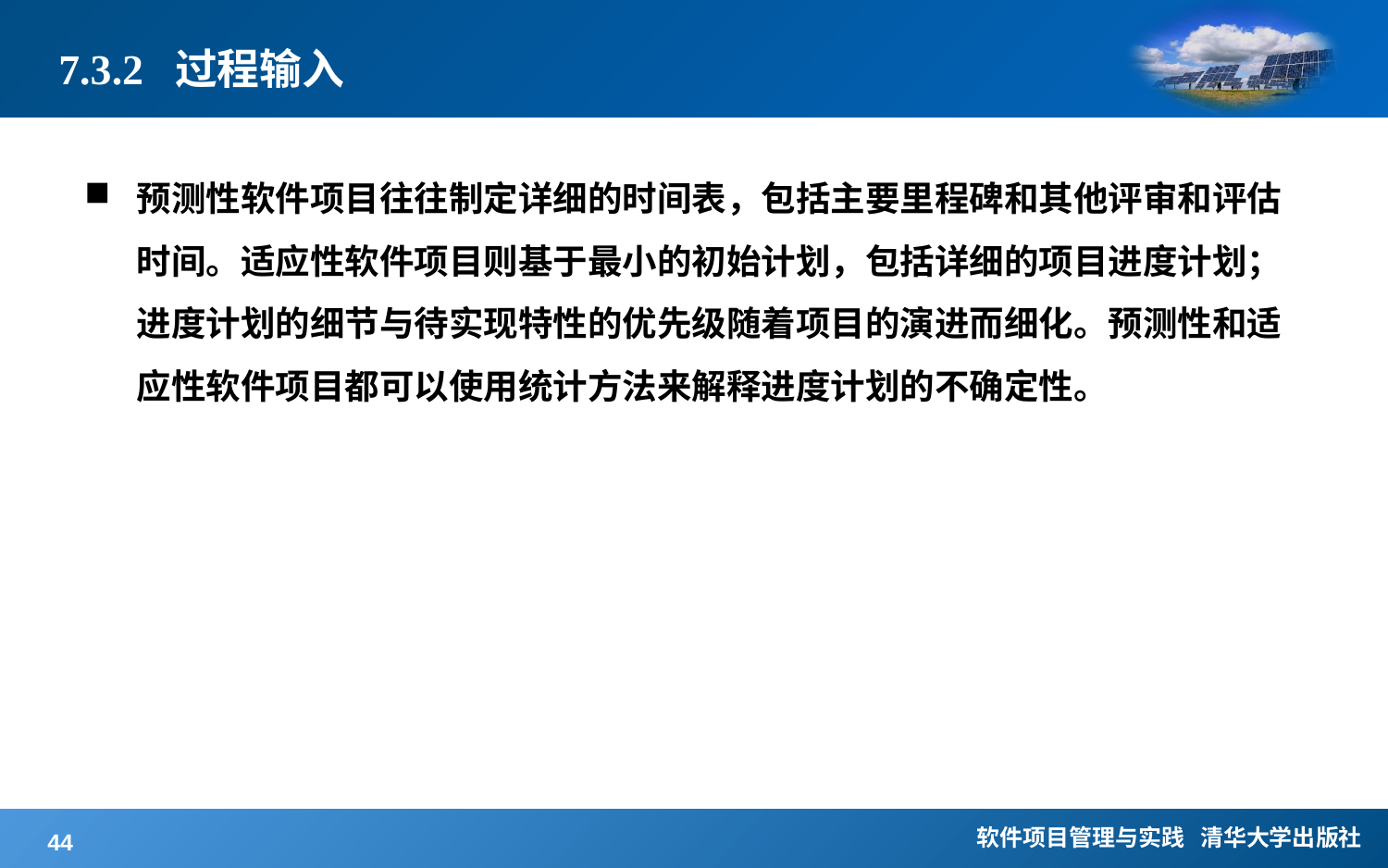

# 7.3.2  过程输入
预测性软件项目往往制定详细的时间表，包括主要里程碑和其他评审和评估时间。适应性软件项目则基于最小的初始计划，包括详细的项目进度计划；进度计划的细节与待实现特性的优先级随着项目的演进而细化。预测性和适应性软件项目都可以使用统计方法来解释进度计划的不确定性。